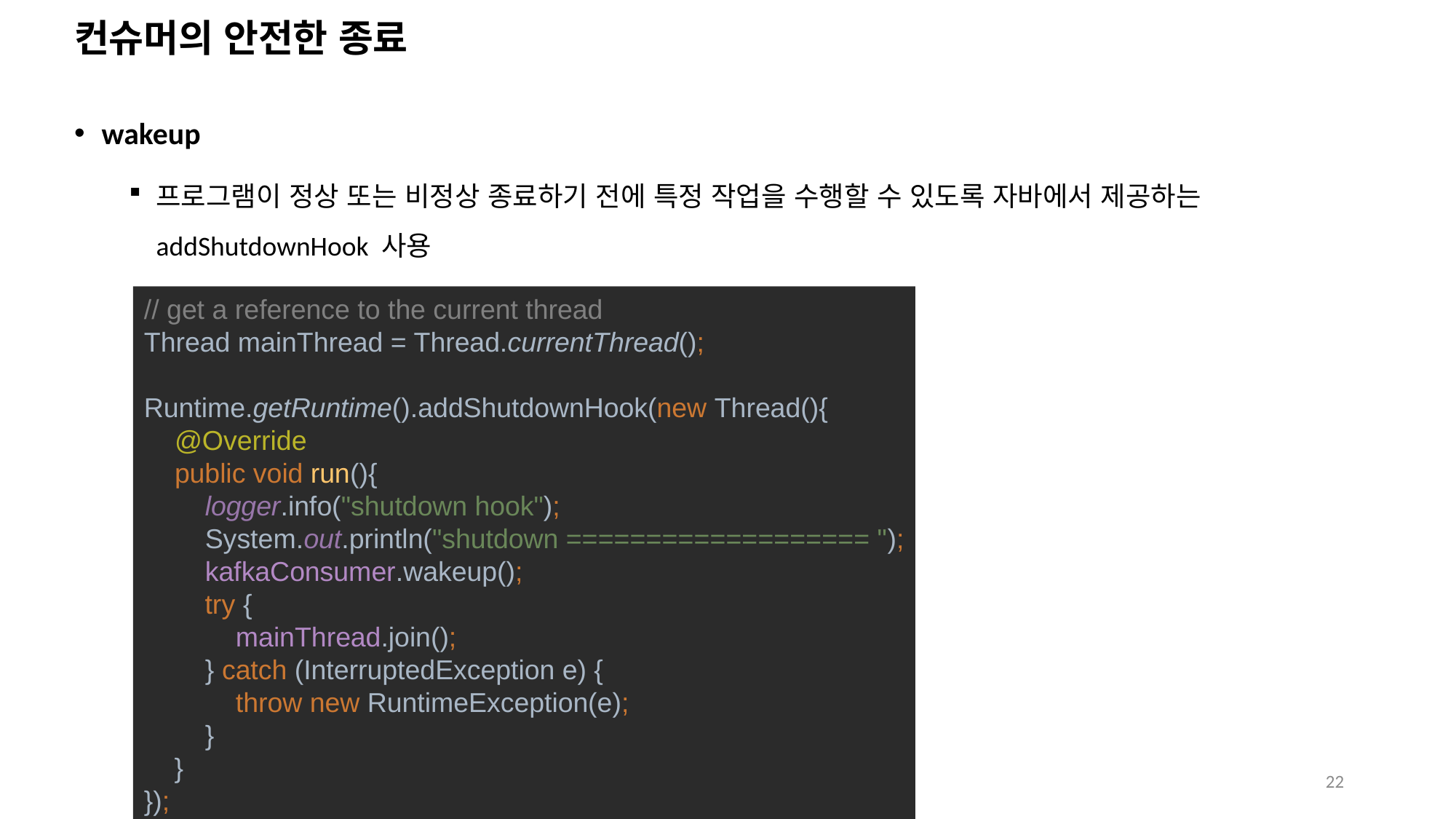

# 컨슈머의 안전한 종료
wakeup
프로그램이 정상 또는 비정상 종료하기 전에 특정 작업을 수행할 수 있도록 자바에서 제공하는 addShutdownHook 사용

// get a reference to the current thread
Thread mainThread = Thread.currentThread();
Runtime.getRuntime().addShutdownHook(new Thread(){
    @Override
    public void run(){
        logger.info("shutdown hook");
        System.out.println("shutdown =================== ");
        kafkaConsumer.wakeup();
        try {
            mainThread.join();
        } catch (InterruptedException e) {
            throw new RuntimeException(e);
        }
    }
});
22